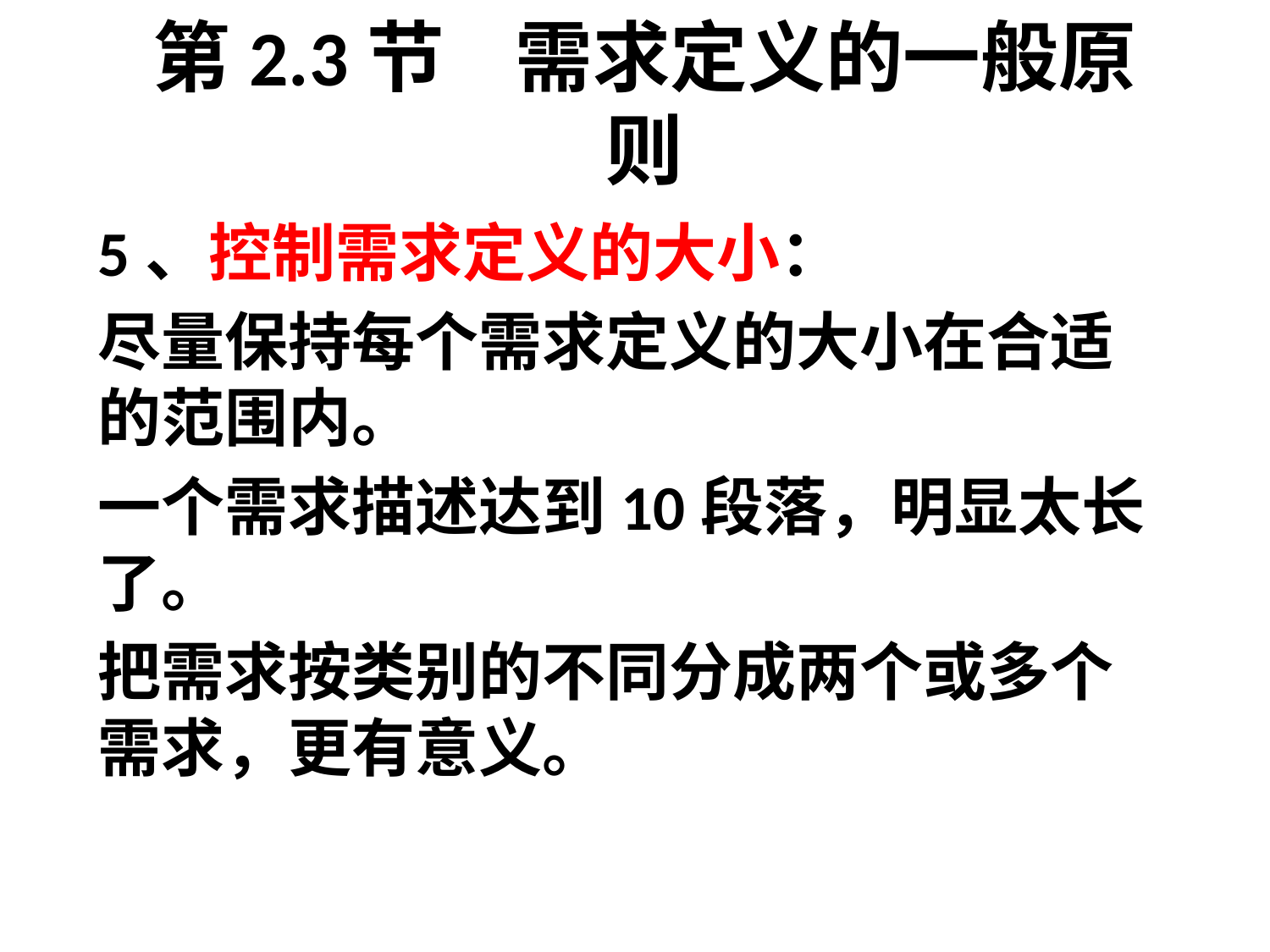

# 第2.3节    需求定义的一般原则
5、控制需求定义的大小：
尽量保持每个需求定义的大小在合适的范围内。
一个需求描述达到10段落，明显太长了。
把需求按类别的不同分成两个或多个需求，更有意义。